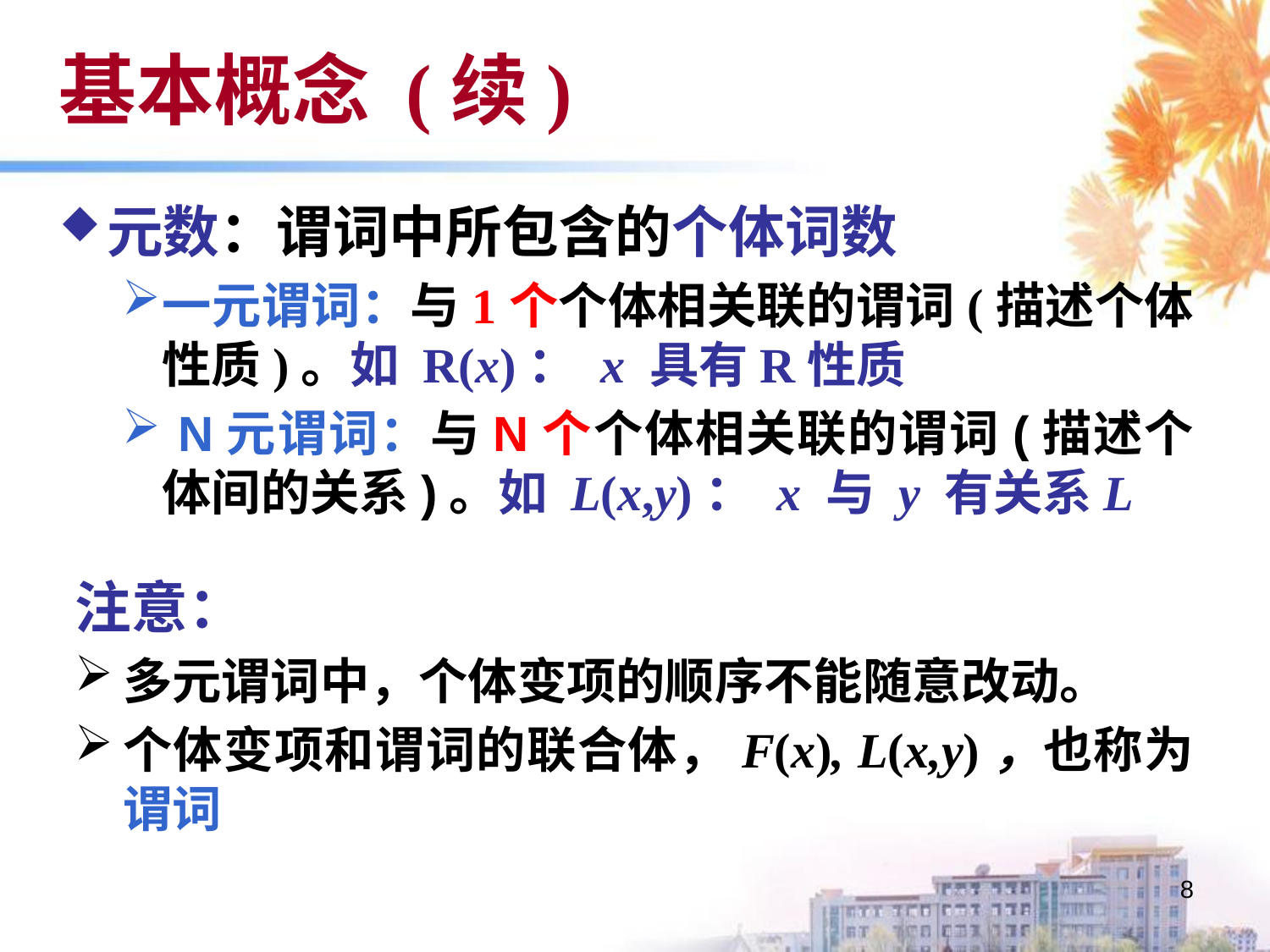

# 基本概念 (续)
元数：谓词中所包含的个体词数
一元谓词：与1个个体相关联的谓词(描述个体性质)。如 R(x)： x 具有R性质
 N元谓词：与N个个体相关联的谓词(描述个体间的关系)。如 L(x,y)： x 与 y 有关系L
注意：
多元谓词中，个体变项的顺序不能随意改动。
个体变项和谓词的联合体，F(x), L(x,y)，也称为谓词
8